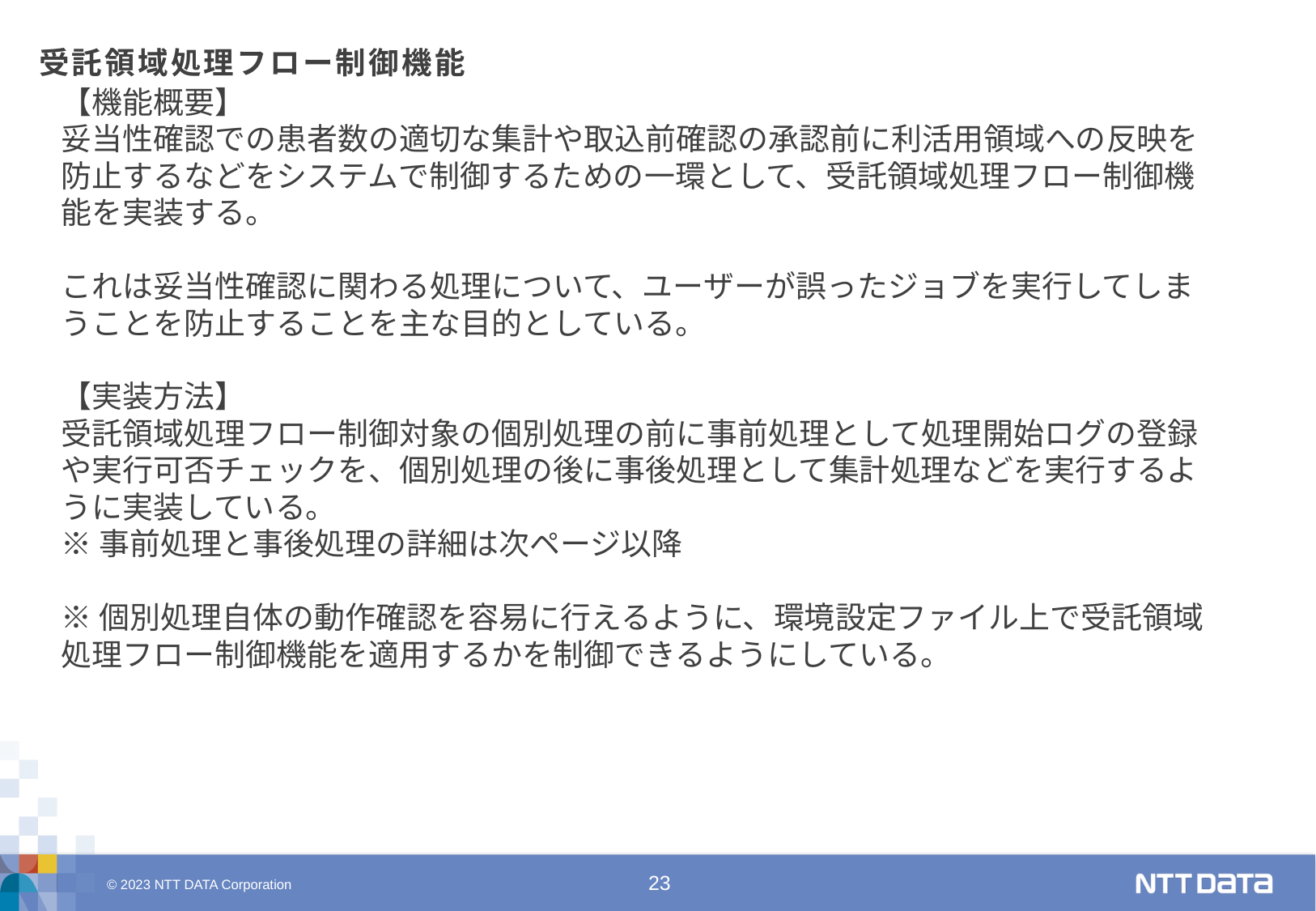

# 受託領域処理フロー制御機能
【機能概要】
妥当性確認での患者数の適切な集計や取込前確認の承認前に利活用領域への反映を
防止するなどをシステムで制御するための一環として、受託領域処理フロー制御機能を実装する。

これは妥当性確認に関わる処理について、ユーザーが誤ったジョブを実行してしまうことを防止することを主な目的としている。

【実装方法】
受託領域処理フロー制御対象の個別処理の前に事前処理として処理開始ログの登録や実行可否チェックを、個別処理の後に事後処理として集計処理などを実行するように実装している。
※事前処理と事後処理の詳細は次ページ以降

※個別処理自体の動作確認を容易に行えるように、環境設定ファイル上で受託領域処理フロー制御機能を適用するかを制御できるようにしている。